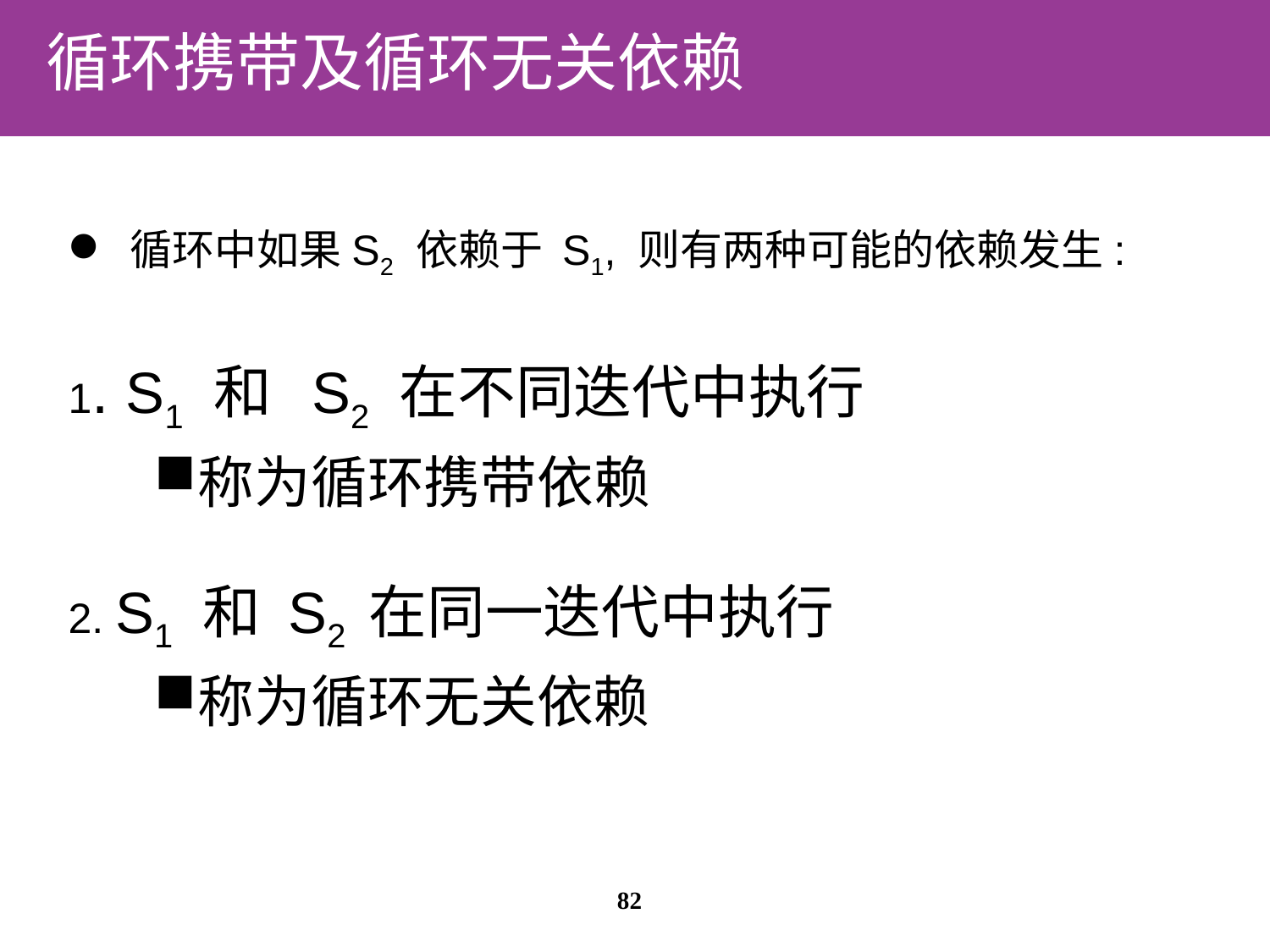

# 循环携带及循环无关依赖
循环中如果S2 依赖于 S1, 则有两种可能的依赖发生:

1. S1 和  S2 在不同迭代中执行
称为循环携带依赖

2. S1 和 S2 在同一迭代中执行
称为循环无关依赖
82